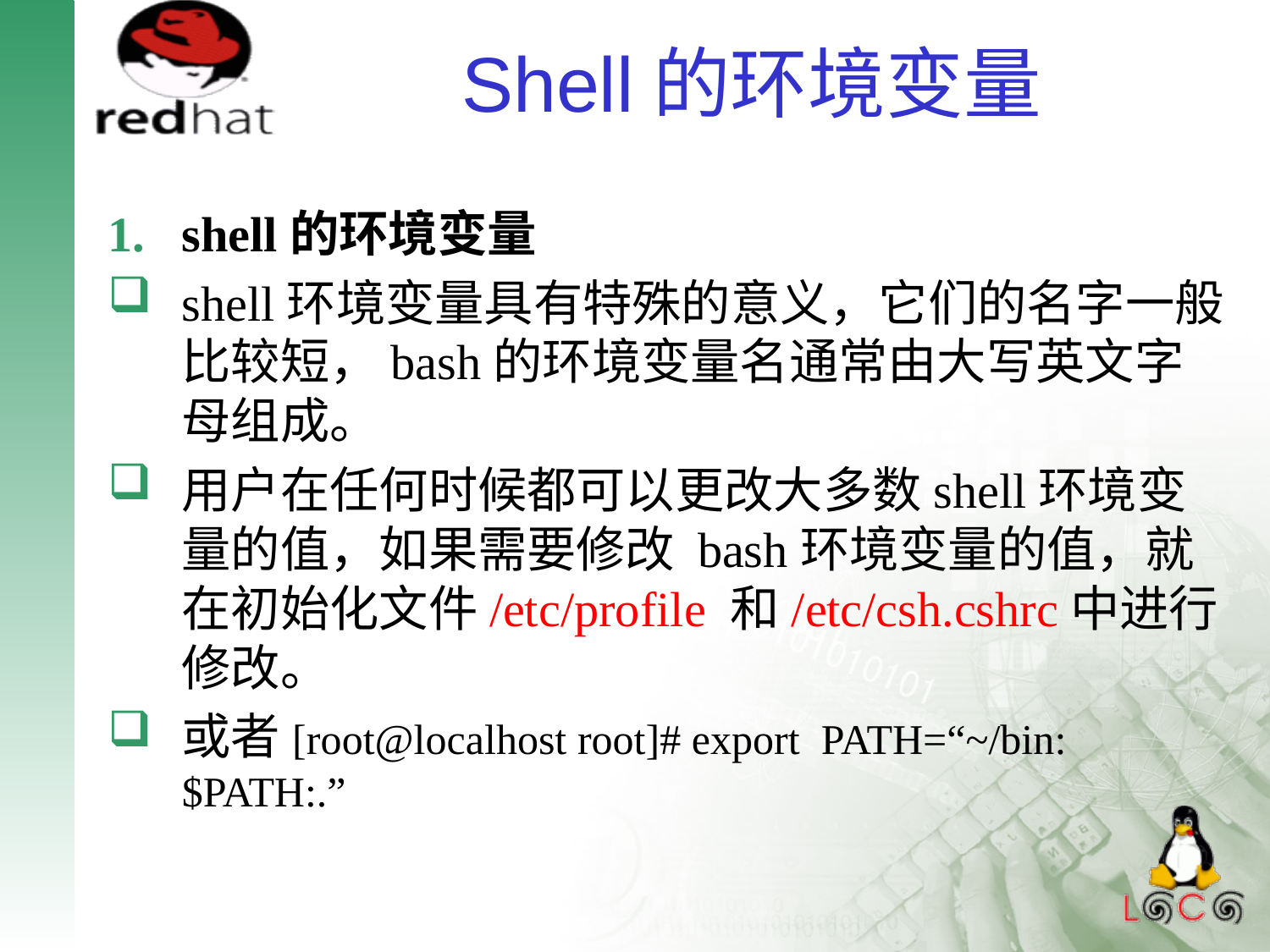

# Shell的环境变量
shell的环境变量
shell环境变量具有特殊的意义，它们的名字一般比较短，bash的环境变量名通常由大写英文字母组成。
用户在任何时候都可以更改大多数shell环境变量的值，如果需要修改 bash环境变量的值，就在初始化文件/etc/profile 和/etc/csh.cshrc中进行修改。
或者[root@localhost root]# export  PATH=“~/bin:$PATH:.”